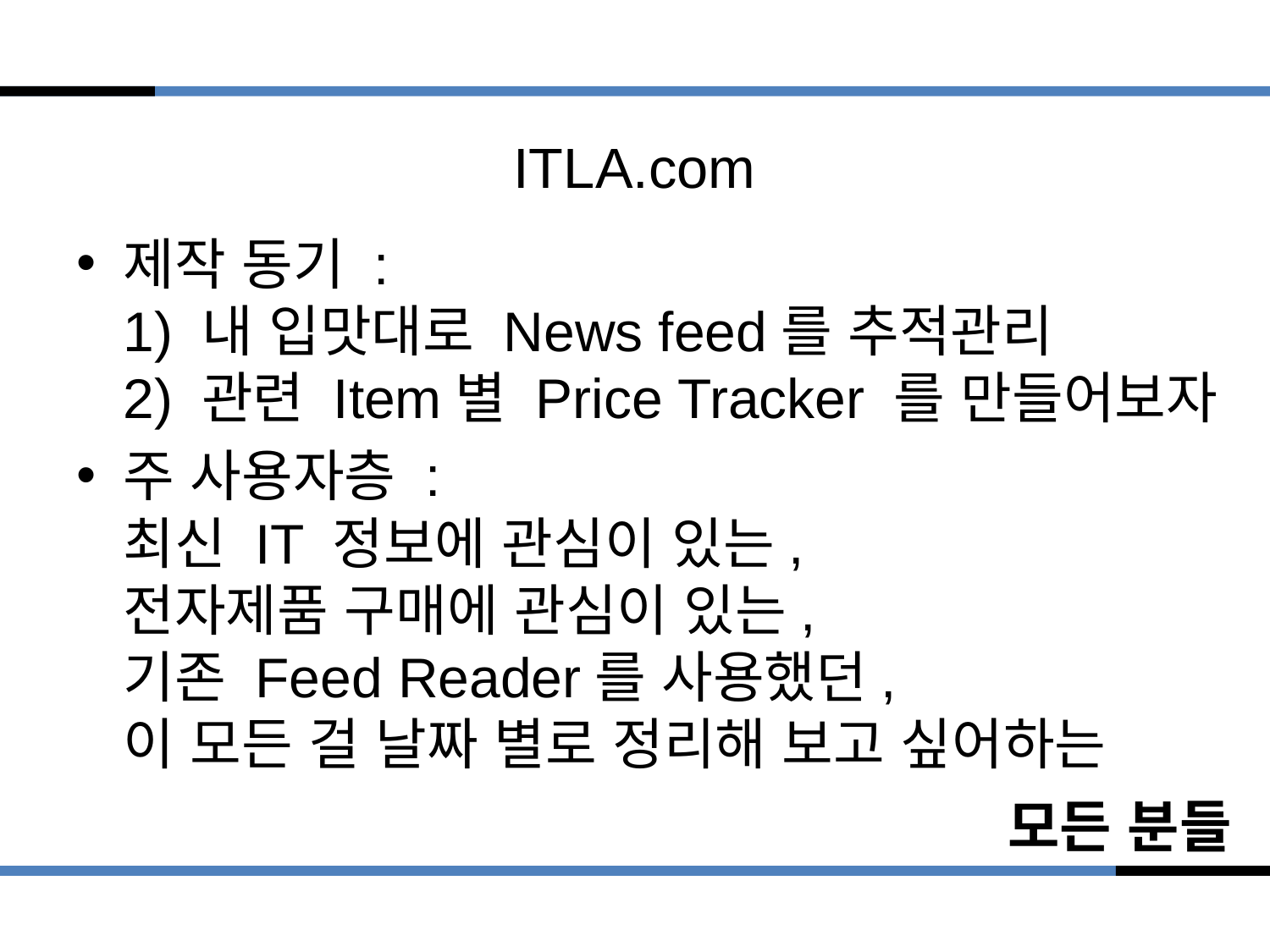

# ITLA.com
제작 동기 :
1) 내 입맛대로 News feed를 추적관리
2) 관련 Item별 Price Tracker 를 만들어보자
주 사용자층 :
최신 IT 정보에 관심이 있는,
전자제품 구매에 관심이 있는,
기존 Feed Reader를 사용했던,
이 모든 걸 날짜 별로 정리해 보고 싶어하는
모든 분들